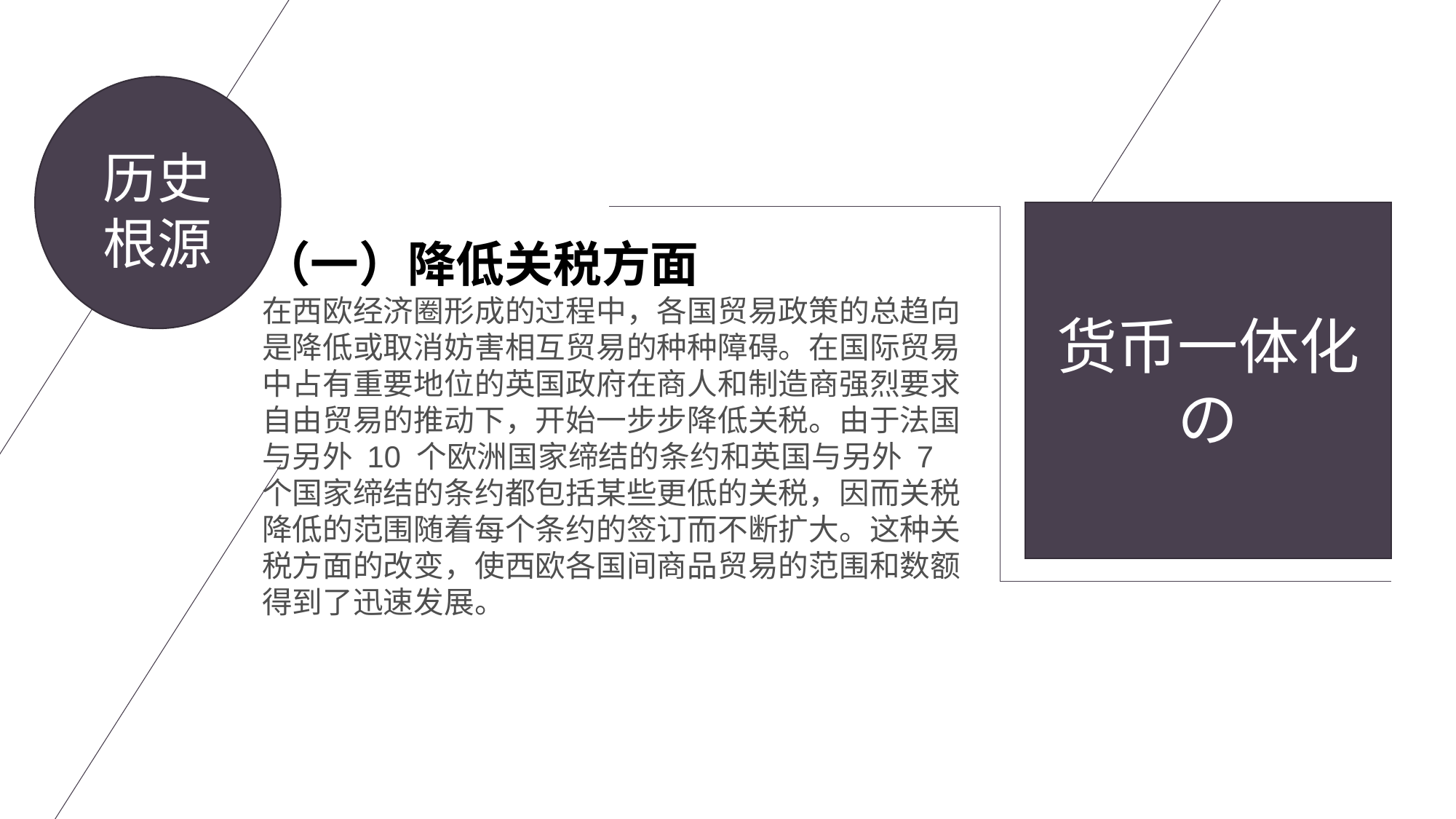

历史
根源
货币一体化の
（一）降低关税方面
在西欧经济圈形成的过程中，各国贸易政策的总趋向是降低或取消妨害相互贸易的种种障碍。在国际贸易中占有重要地位的英国政府在商人和制造商强烈要求自由贸易的推动下，开始一步步降低关税。由于法国与另外 10 个欧洲国家缔结的条约和英国与另外 7 个国家缔结的条约都包括某些更低的关税，因而关税降低的范围随着每个条约的签订而不断扩大。这种关税方面的改变，使西欧各国间商品贸易的范围和数额得到了迅速发展。